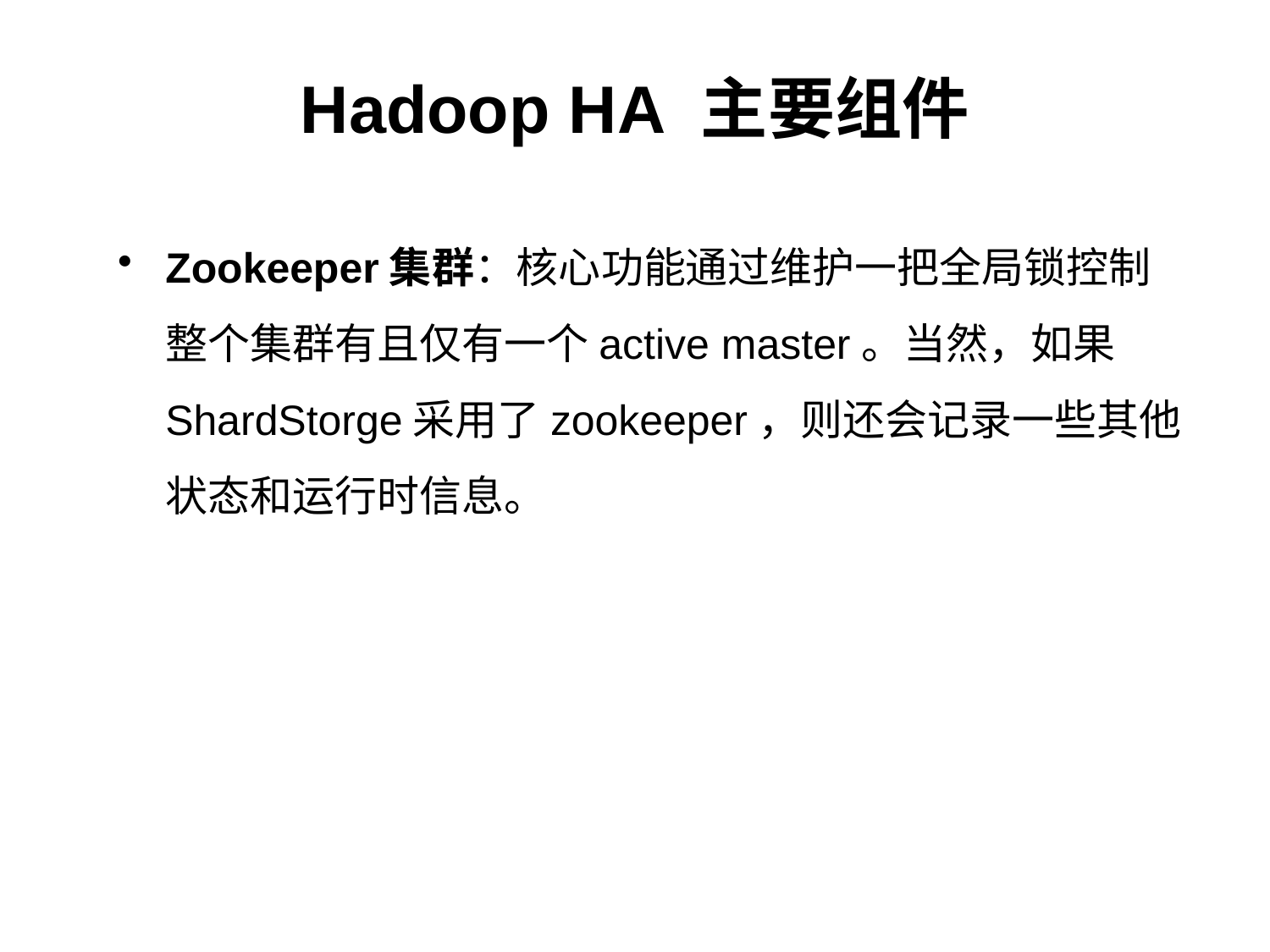

Hadoop HA 主要组件
Zookeeper集群：核心功能通过维护一把全局锁控制整个集群有且仅有一个active master。当然，如果ShardStorge采用了zookeeper，则还会记录一些其他状态和运行时信息。